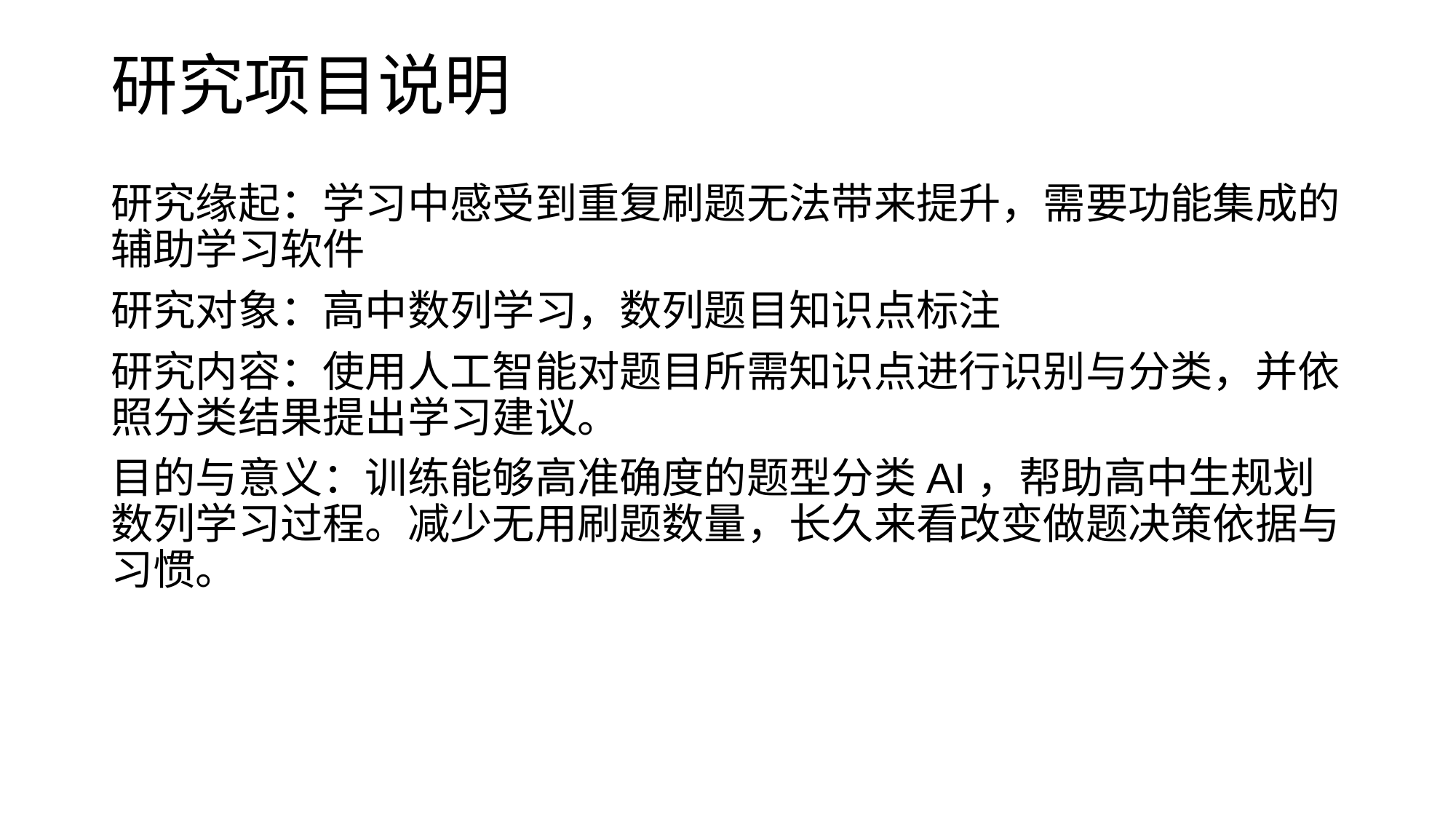

# 研究项目说明
研究缘起：学习中感受到重复刷题无法带来提升，需要功能集成的辅助学习软件
研究对象：高中数列学习，数列题目知识点标注
研究内容：使用人工智能对题目所需知识点进行识别与分类，并依照分类结果提出学习建议。
目的与意义：训练能够高准确度的题型分类AI，帮助高中生规划数列学习过程。减少无用刷题数量，长久来看改变做题决策依据与习惯。